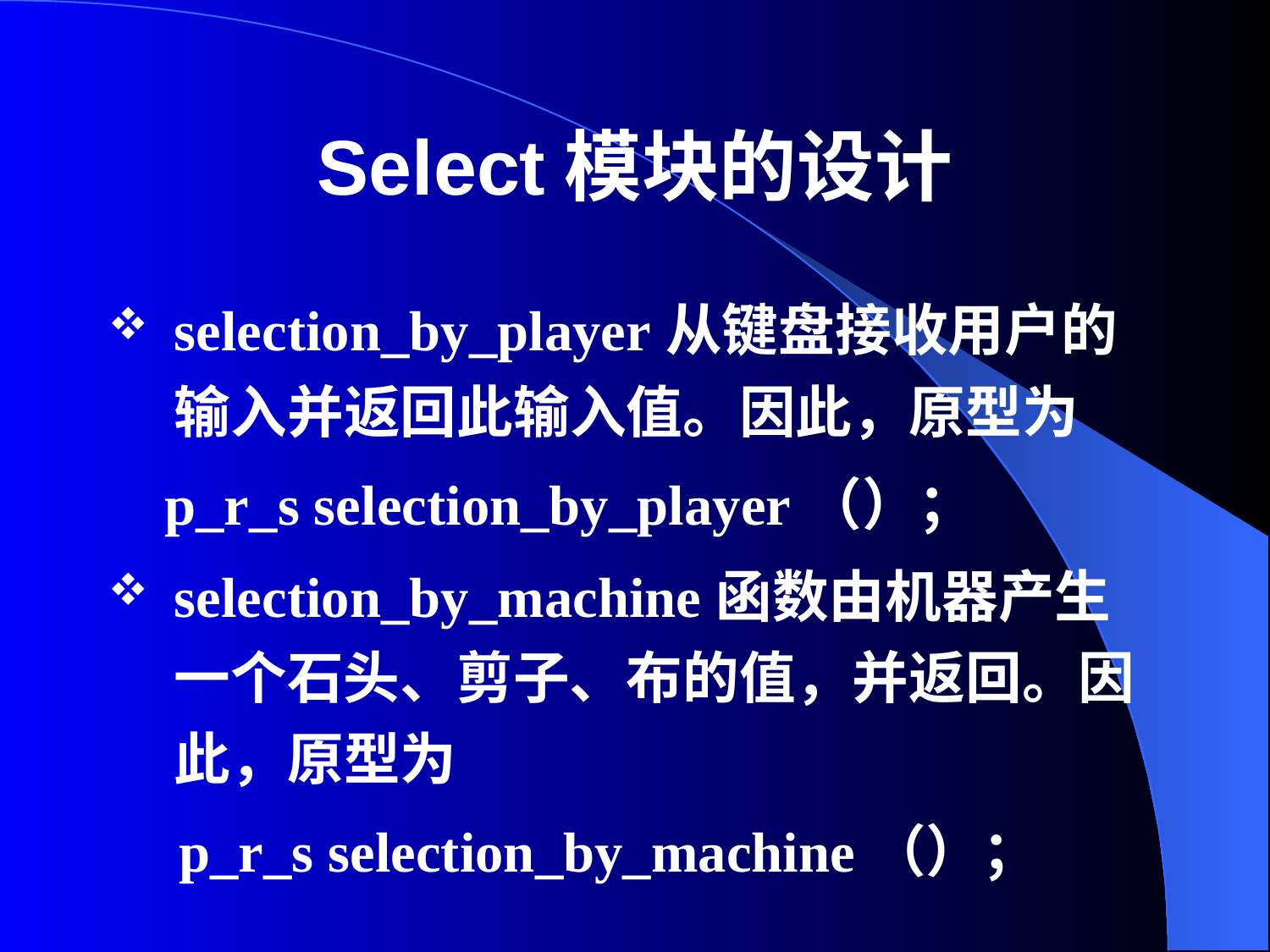

# Select模块的设计
selection_by_player从键盘接收用户的输入并返回此输入值。因此，原型为
    p_r_s selection_by_player（）；
selection_by_machine函数由机器产生一个石头、剪子、布的值，并返回。因此，原型为
     p_r_s selection_by_machine（）；